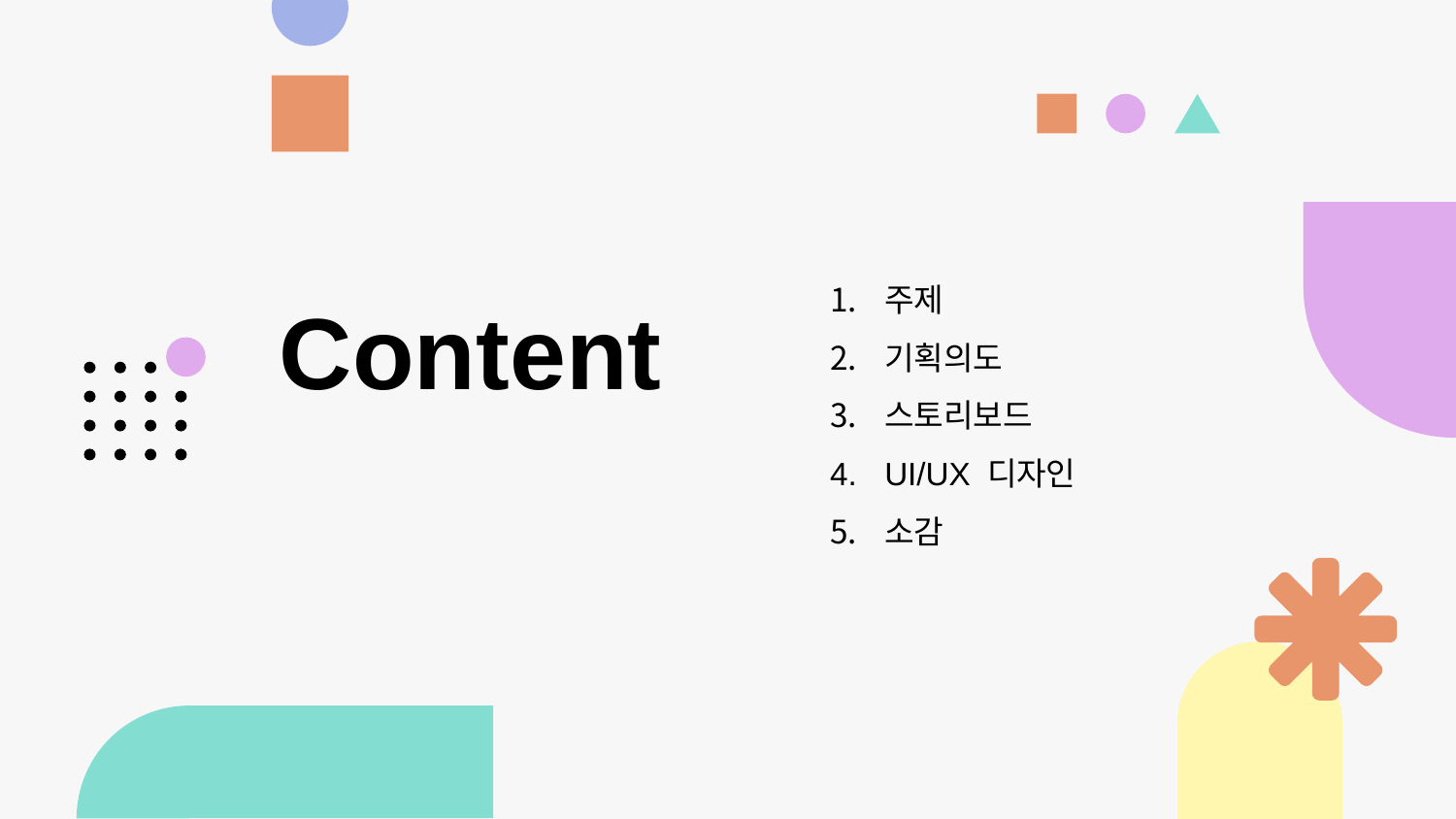

주제
기획의도
스토리보드
UI/UX 디자인
소감
# Content